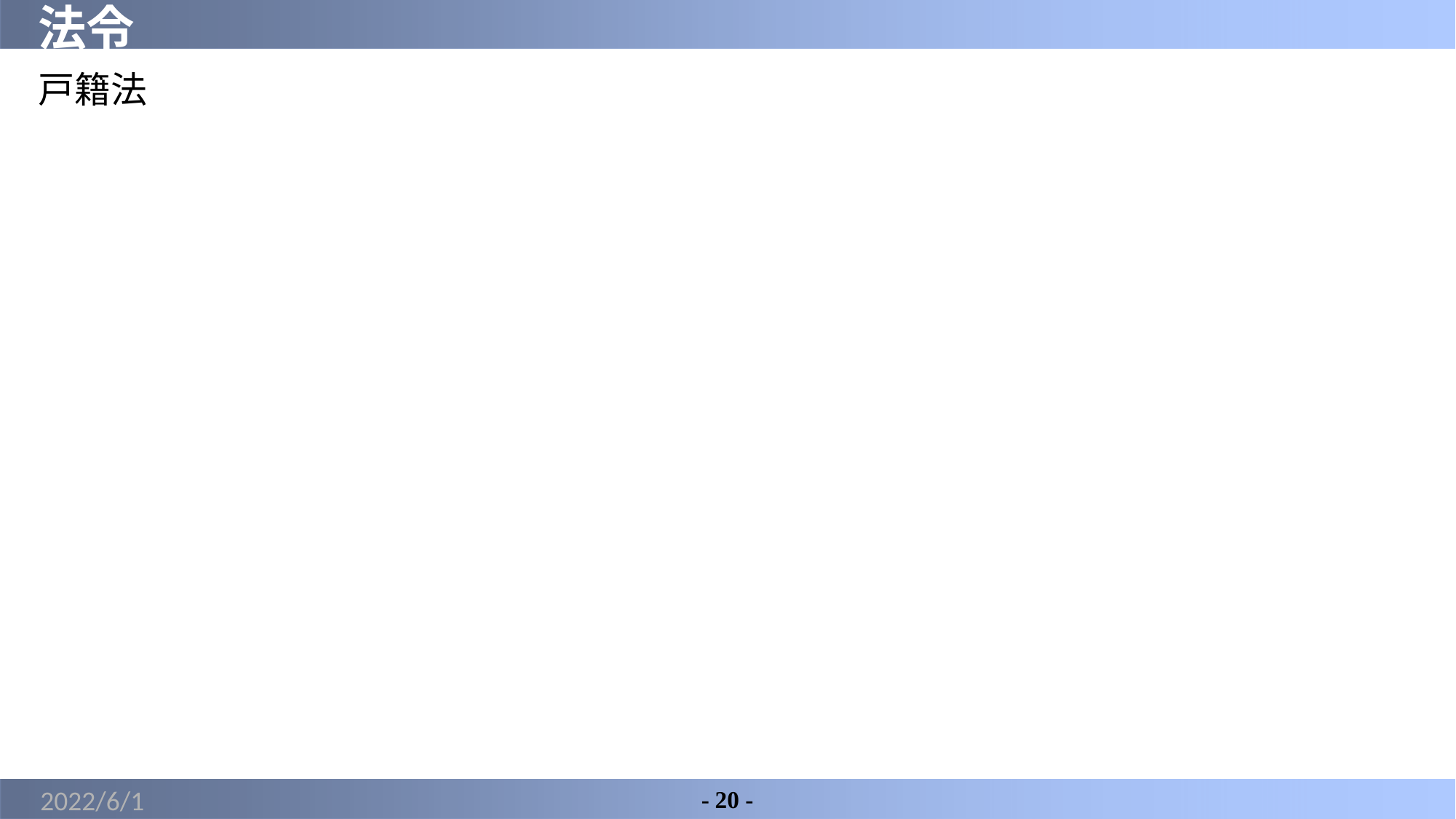

# 法令
戸籍法
2022/6/1
- 20 -